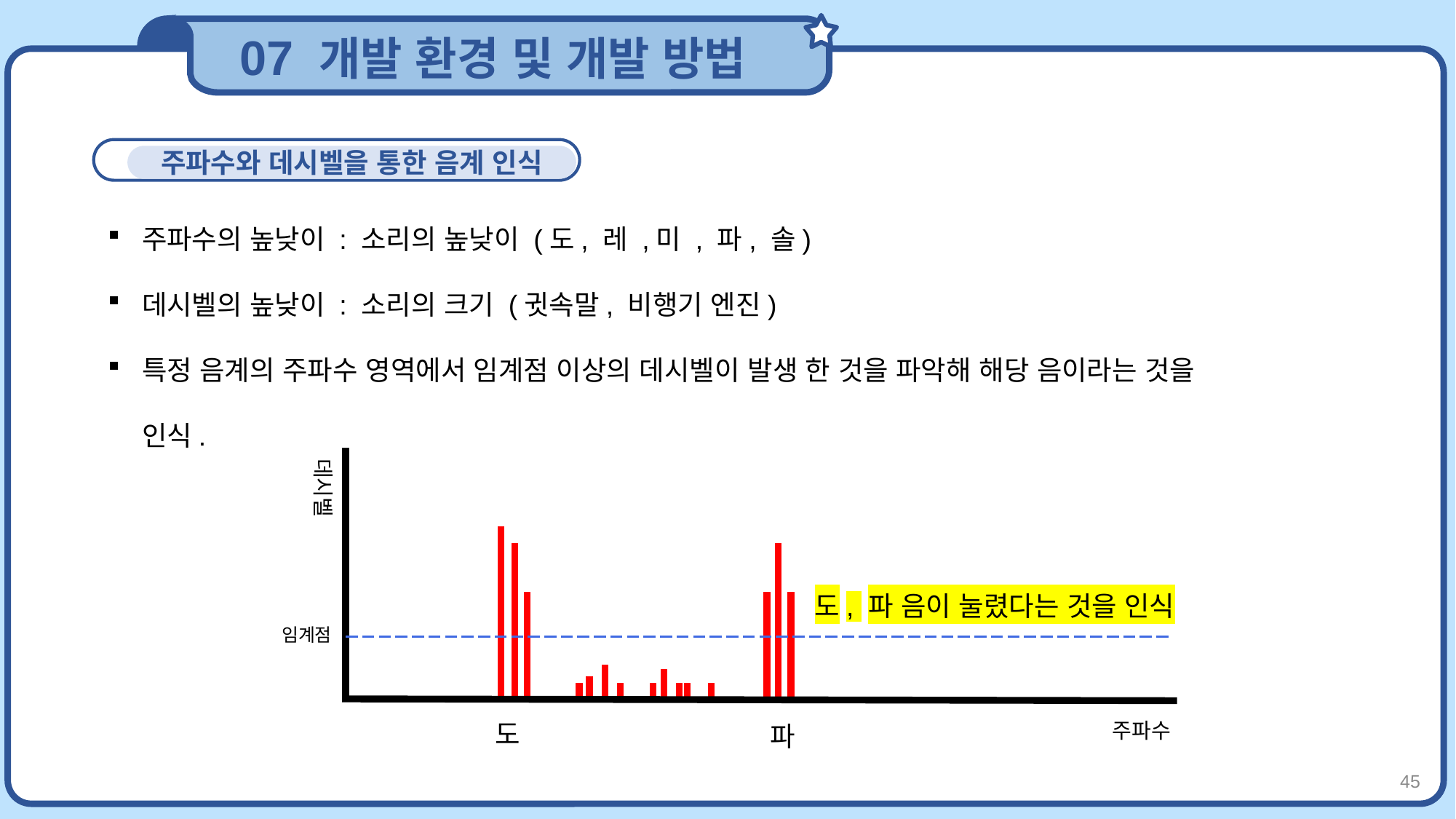

07 개발 환경 및 개발 방법

CONTENTS
주파수와 데시벨을 통한 음계 인식
주파수의 높낮이 : 소리의 높낮이 (도, 레 ,미 , 파, 솔)
데시벨의 높낮이 : 소리의 크기 (귓속말, 비행기 엔진)
특정 음계의 주파수 영역에서 임계점 이상의 데시벨이 발생 한 것을 파악해 해당 음이라는 것을 인식.
데시벨
도, 파 음이 눌렸다는 것을 인식
임계점
도
주파수
파
45